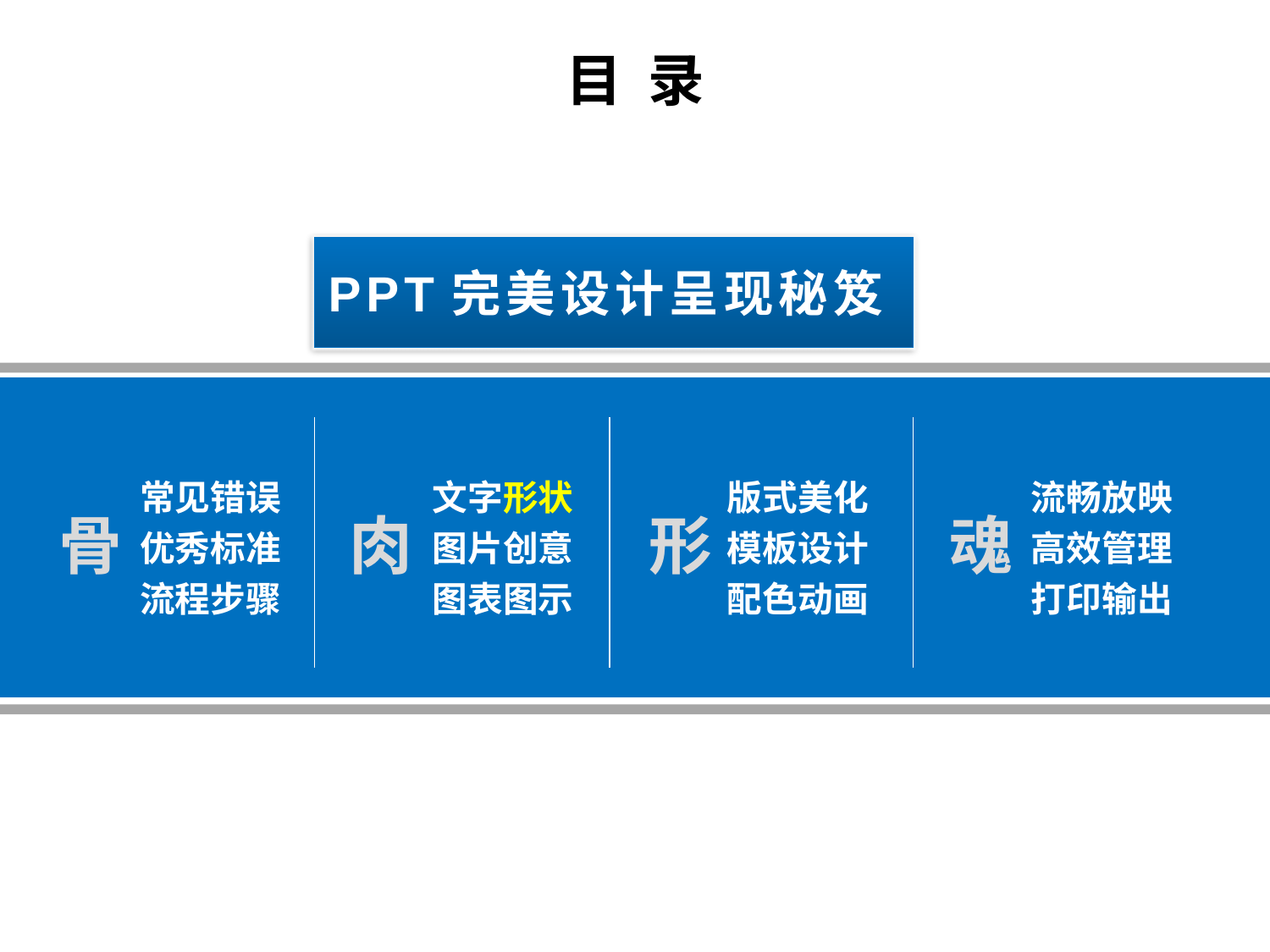

目  录
PPT完美设计呈现秘笈

常见错误
优秀标准
流程步骤
文字形状
图片创意
图表图示
版式美化
模板设计
配色动画
流畅放映
高效管理
打印输出
骨
肉
形
魂